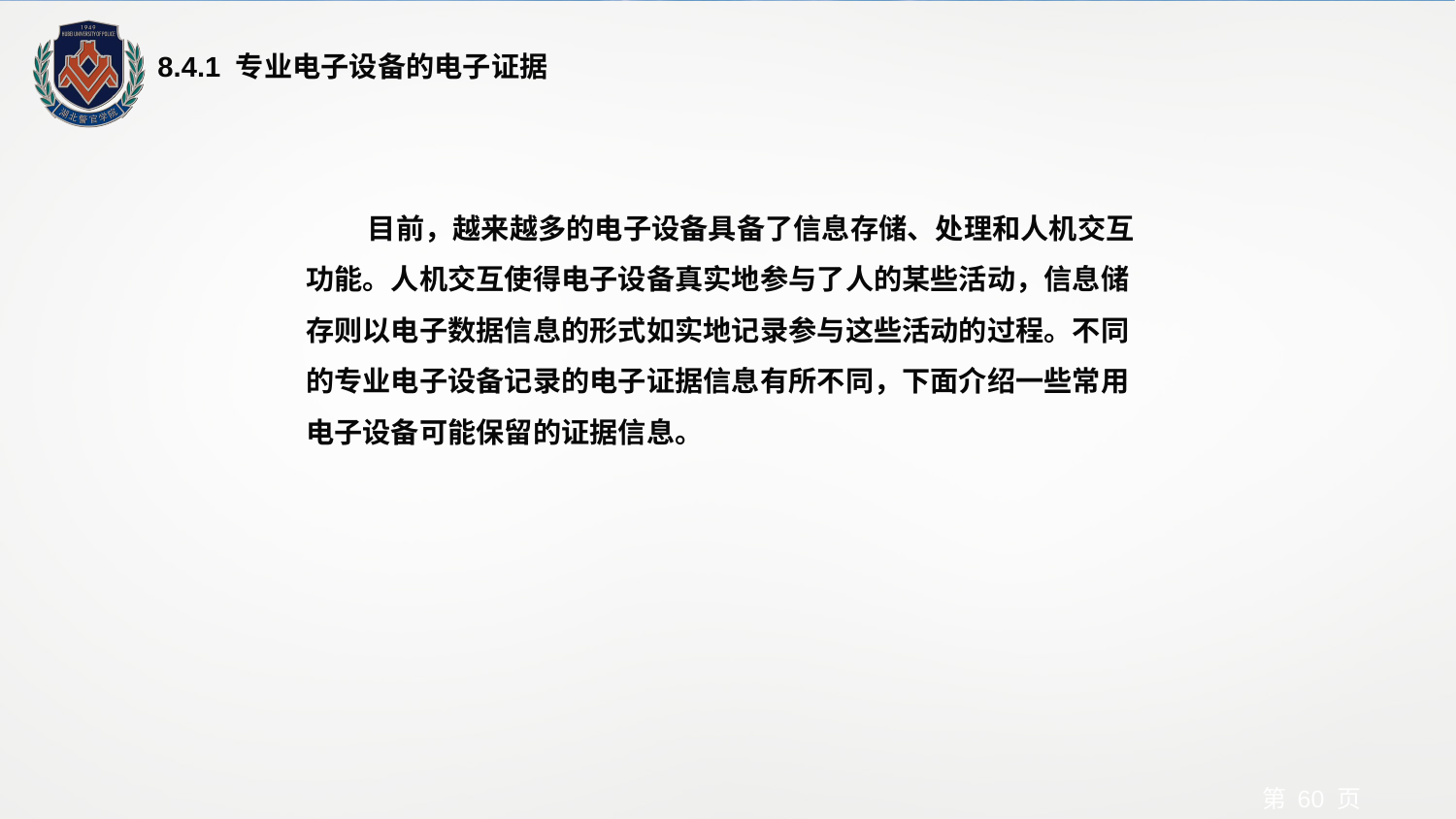

8.4.1 专业电子设备的电子证据
  目前，越来越多的电子设备具备了信息存储、处理和人机交互功能。人机交互使得电子设备真实地参与了人的某些活动，信息储存则以电子数据信息的形式如实地记录参与这些活动的过程。不同的专业电子设备记录的电子证据信息有所不同，下面介绍一些常用电子设备可能保留的证据信息。

图9-16 正版软件文件列表机关键文件的属性